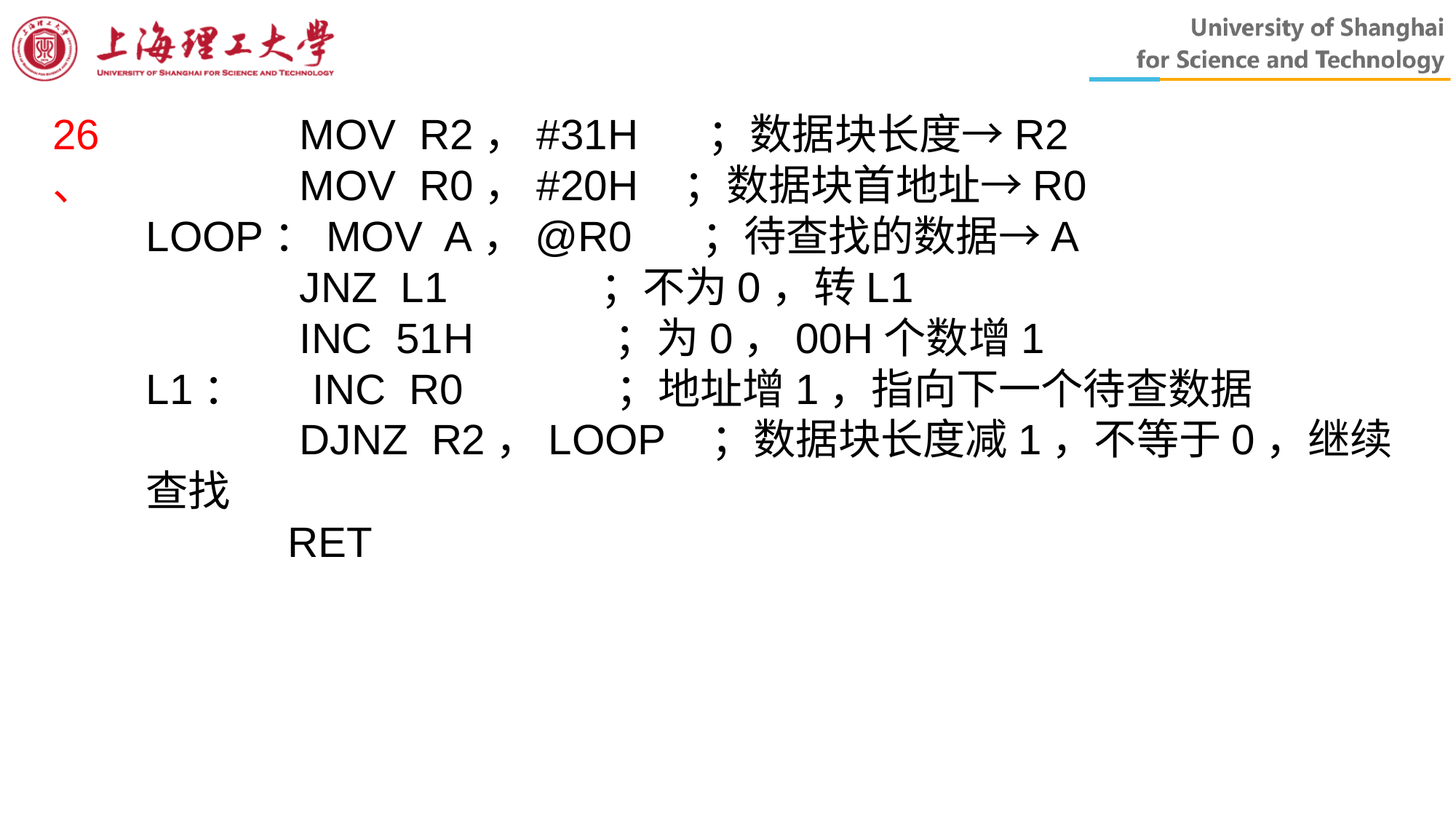

26、
             MOV  R2，#31H     ；数据块长度→R2
             MOV  R0，#20H   ；数据块首地址→R0
LOOP：MOV  A，@R0     ；待查找的数据→A
             JNZ  L1            ；不为0，转L1
             INC  51H           ；为0，00H个数增1
L1：      INC  R0            ；地址增1，指向下一个待查数据
             DJNZ  R2，LOOP   ；数据块长度减1，不等于0，继续查找
            RET